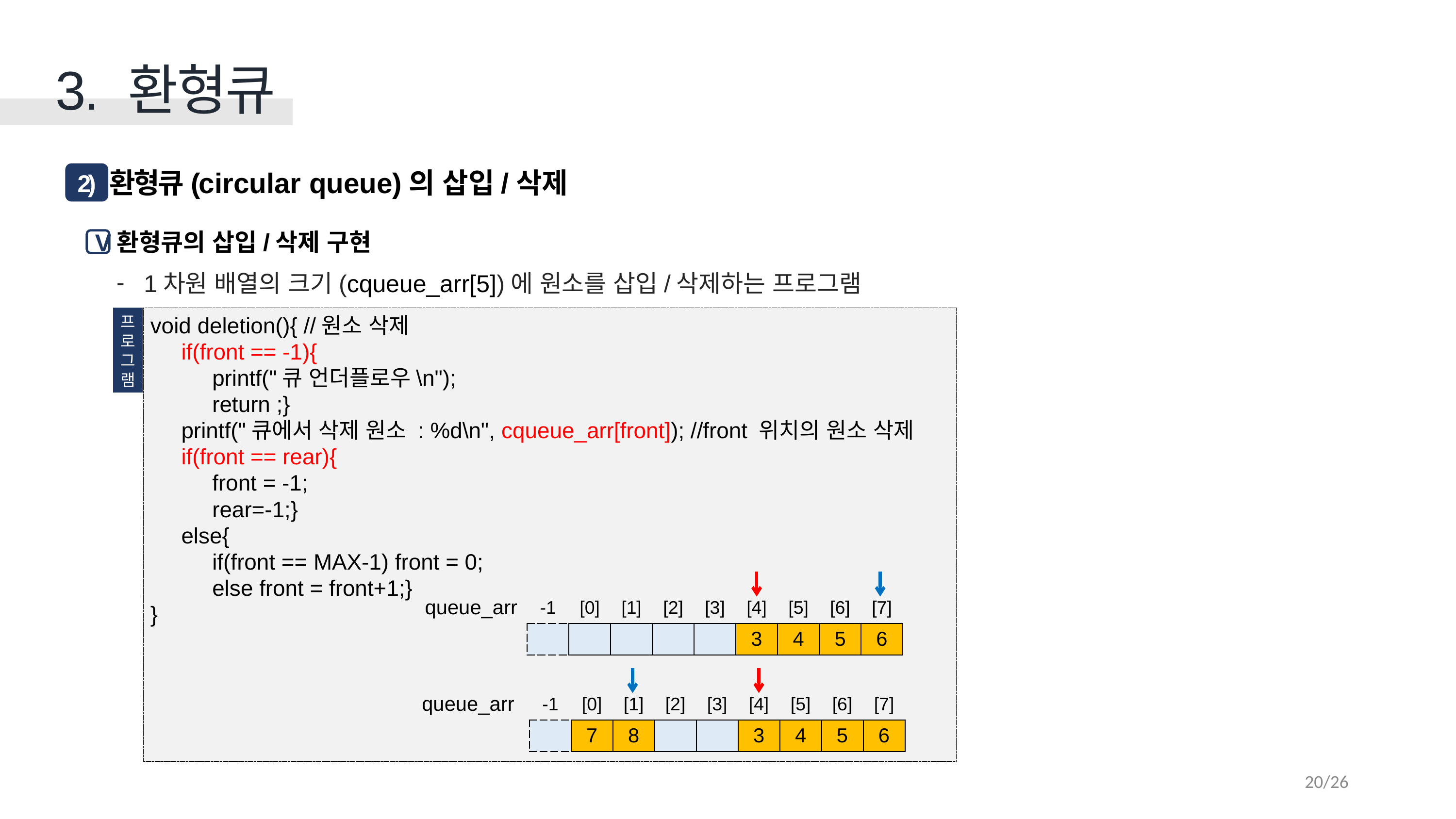

3. 환형큐

 환형큐(circular queue)의 삽입/삭제

2)
환형큐의 삽입/삭제 구현

1차원 배열의 크기(cqueue_arr[5])에 원소를 삽입/삭제하는 프로그램

V
프
로
그
램
void deletion(){ //원소 삭제
     if(front == -1){
          printf("큐 언더플로우\n");
          return ;}
     printf("큐에서 삭제 원소 : %d\n", cqueue_arr[front]); //front 위치의 원소 삭제
     if(front == rear){
          front = -1;
          rear=-1;}
     else{
          if(front == MAX-1) front = 0;
          else front = front+1;}
}

| queue\_arr | -1 | [0] | [1] | [2] | [3] | [4] | [5] | [6] | [7] |
| --- | --- | --- | --- | --- | --- | --- | --- | --- | --- |
|  |  |  |  |  |  | 3 | 4 | 5 | 6 |
| queue\_arr | -1 | [0] | [1] | [2] | [3] | [4] | [5] | [6] | [7] |
| --- | --- | --- | --- | --- | --- | --- | --- | --- | --- |
|  |  | 7 | 8 |  |  | 3 | 4 | 5 | 6 |
20/26